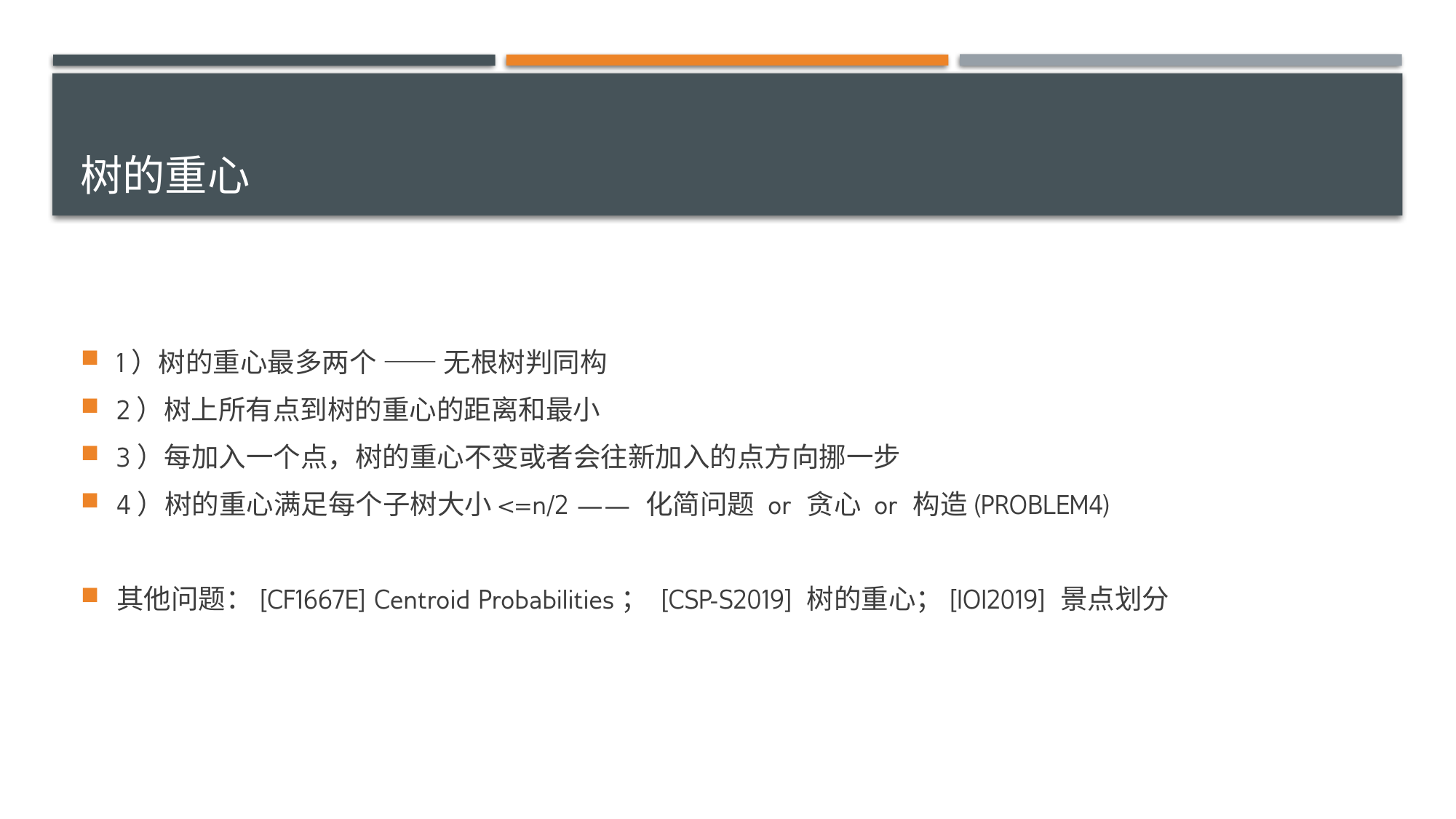

# 树的重心
1）树的重心最多两个 —— 无根树判同构
2）树上所有点到树的重心的距离和最小
3）每加入一个点，树的重心不变或者会往新加入的点方向挪一步
4）树的重心满足每个子树大小<=n/2 —— 化简问题 or 贪心 or 构造(PROBLEM4)

其他问题：[CF1667E] Centroid Probabilities； [CSP-S2019] 树的重心；[IOI2019] 景点划分